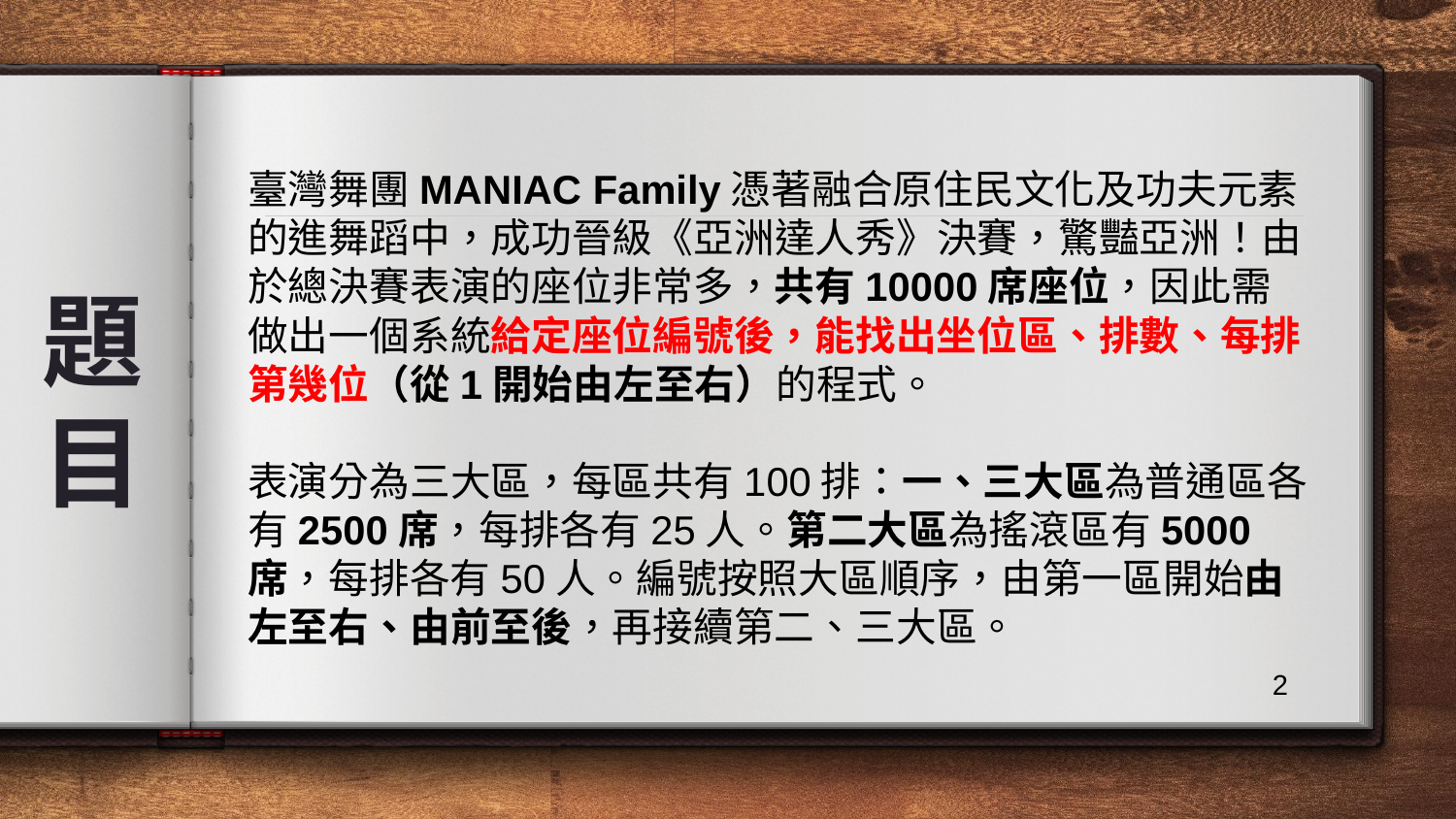

臺灣舞團MANIAC Family憑著融合原住民文化及功夫元素的進舞蹈中，成功晉級《亞洲達人秀》決賽，驚豔亞洲！由於總決賽表演的座位非常多，共有10000席座位，因此需做出一個系統給定座位編號後，能找出坐位區、排數、每排第幾位（從1開始由左至右）的程式。

表演分為三大區，每區共有100排：一、三大區為普通區各有2500席，每排各有25人。第二大區為搖滾區有5000席，每排各有50人。編號按照大區順序，由第一區開始由左至右、由前至後，再接續第二、三大區。
# 題 目
2